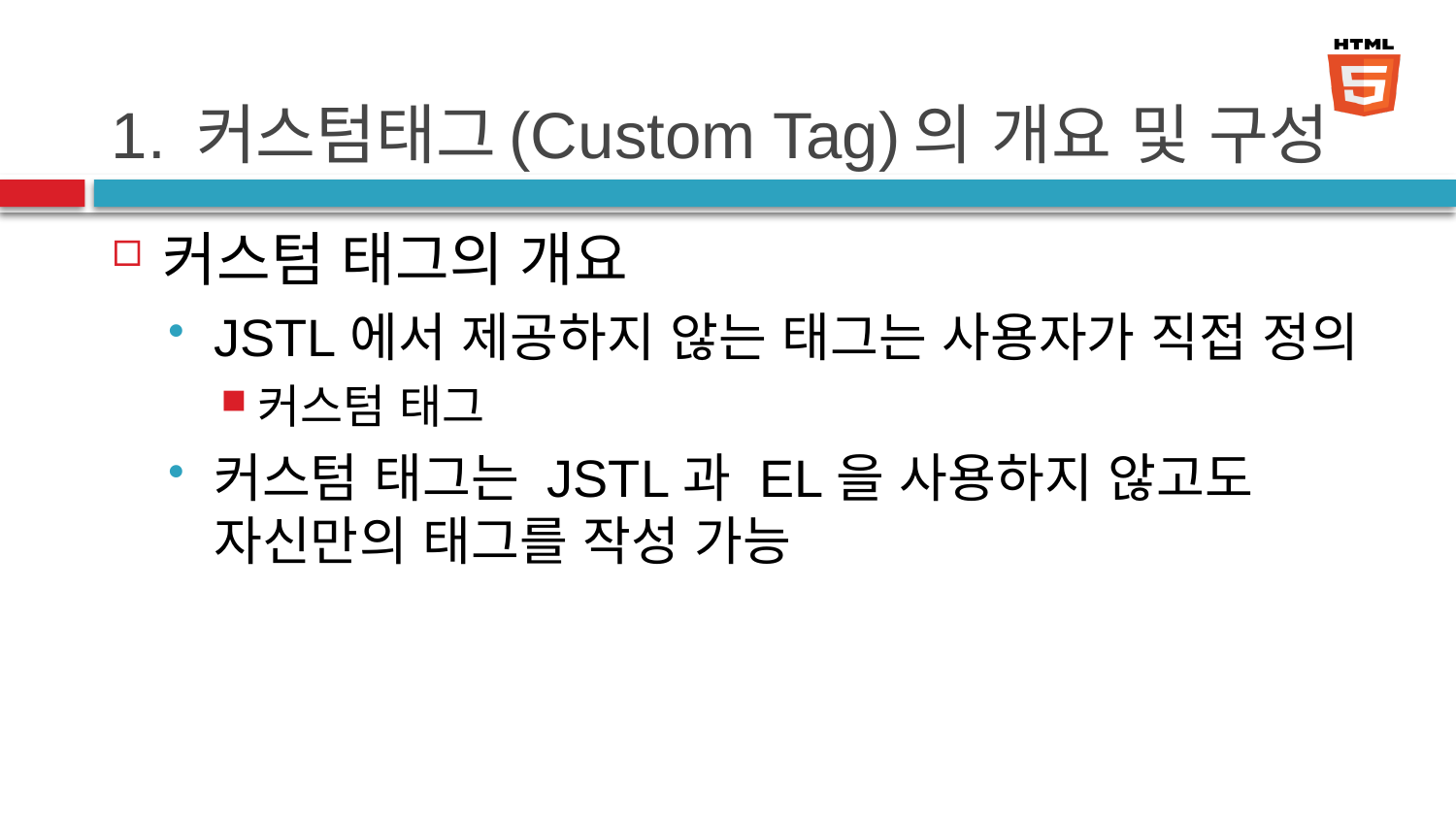

# 1. 커스텀태그(Custom Tag)의 개요 및 구성
커스텀 태그의 개요
JSTL에서 제공하지 않는 태그는 사용자가 직접 정의
커스텀 태그
커스텀 태그는 JSTL과 EL을 사용하지 않고도 자신만의 태그를 작성 가능